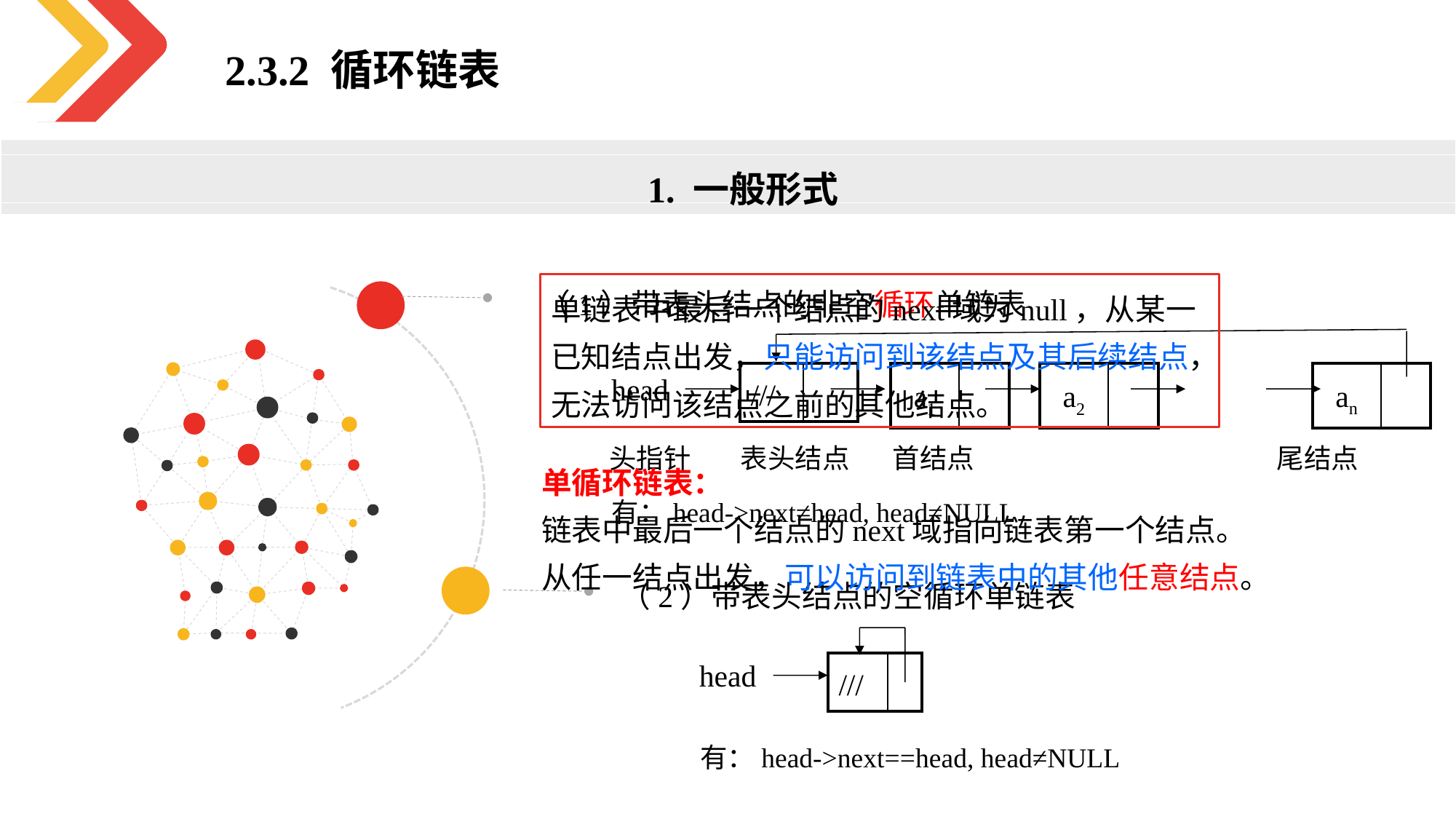

2.3.2 循环链表

1. 一般形式
（1）带表头结点的非空循环单链表
单链表中最后一个结点的next域为null，从某一已知结点出发，只能访问到该结点及其后续结点，无法访问该结点之前的其他结点。

head
| an |  |
| --- | --- |
| /// |  |
| --- | --- |
| a1 |  |
| --- | --- |
| a2 |  |
| --- | --- |

头指针        表头结点       首结点                                                 尾结点
单循环链表：
链表中最后一个结点的next域指向链表第一个结点。
从任一结点出发，可以访问到链表中的其他任意结点。
有：head->next≠head, head≠NULL
（2）带表头结点的空循环单链表

head
| /// |  |
| --- | --- |

有：head->next==head, head≠NULL